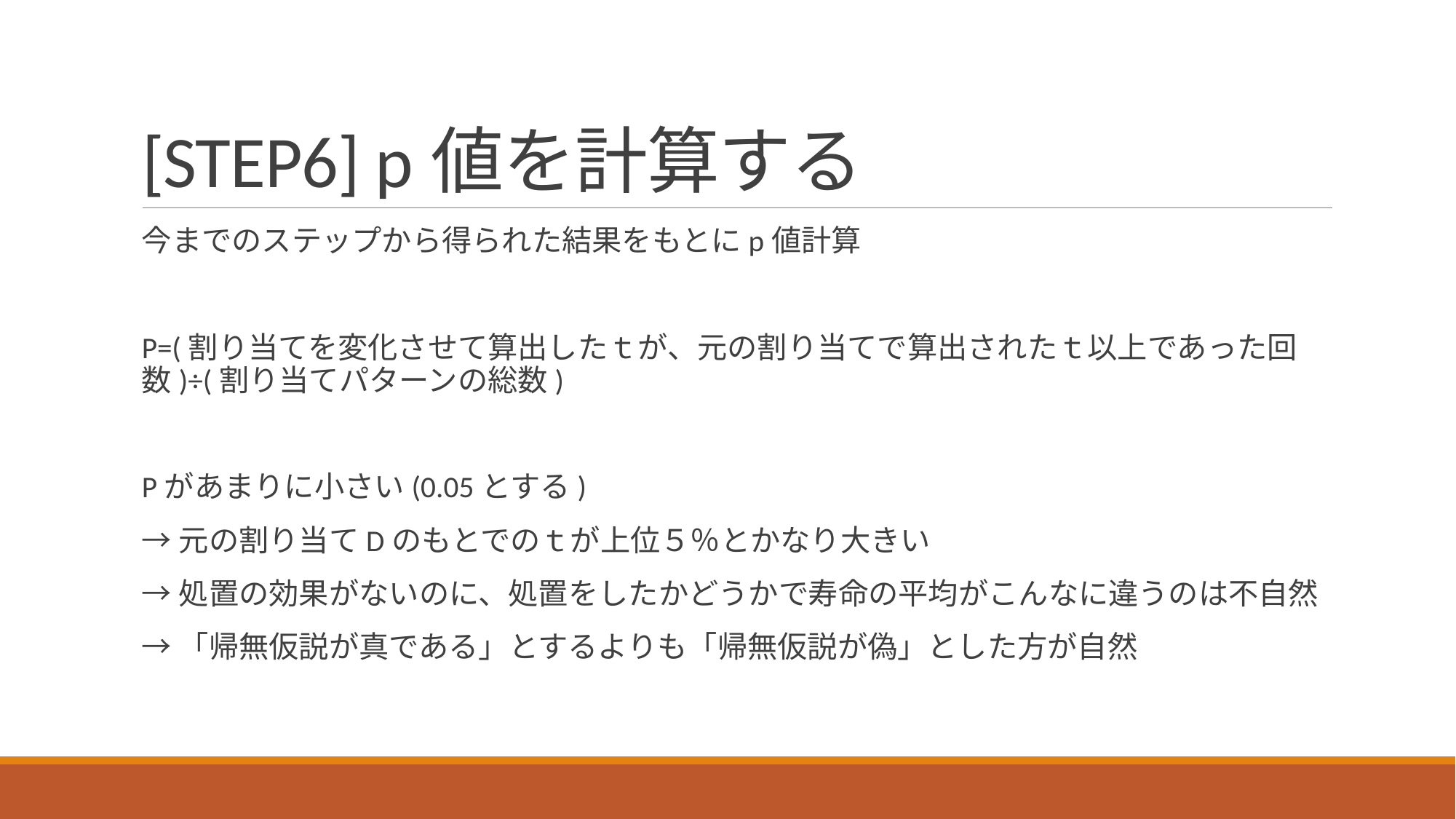

# [STEP6] p値を計算する
今までのステップから得られた結果をもとにp値計算

P=(割り当てを変化させて算出したｔが、元の割り当てで算出されたｔ以上であった回数)÷(割り当てパターンの総数)

Pがあまりに小さい(0.05とする)
→元の割り当てDのもとでのｔが上位５％とかなり大きい
→処置の効果がないのに、処置をしたかどうかで寿命の平均がこんなに違うのは不自然
→「帰無仮説が真である」とするよりも「帰無仮説が偽」とした方が自然